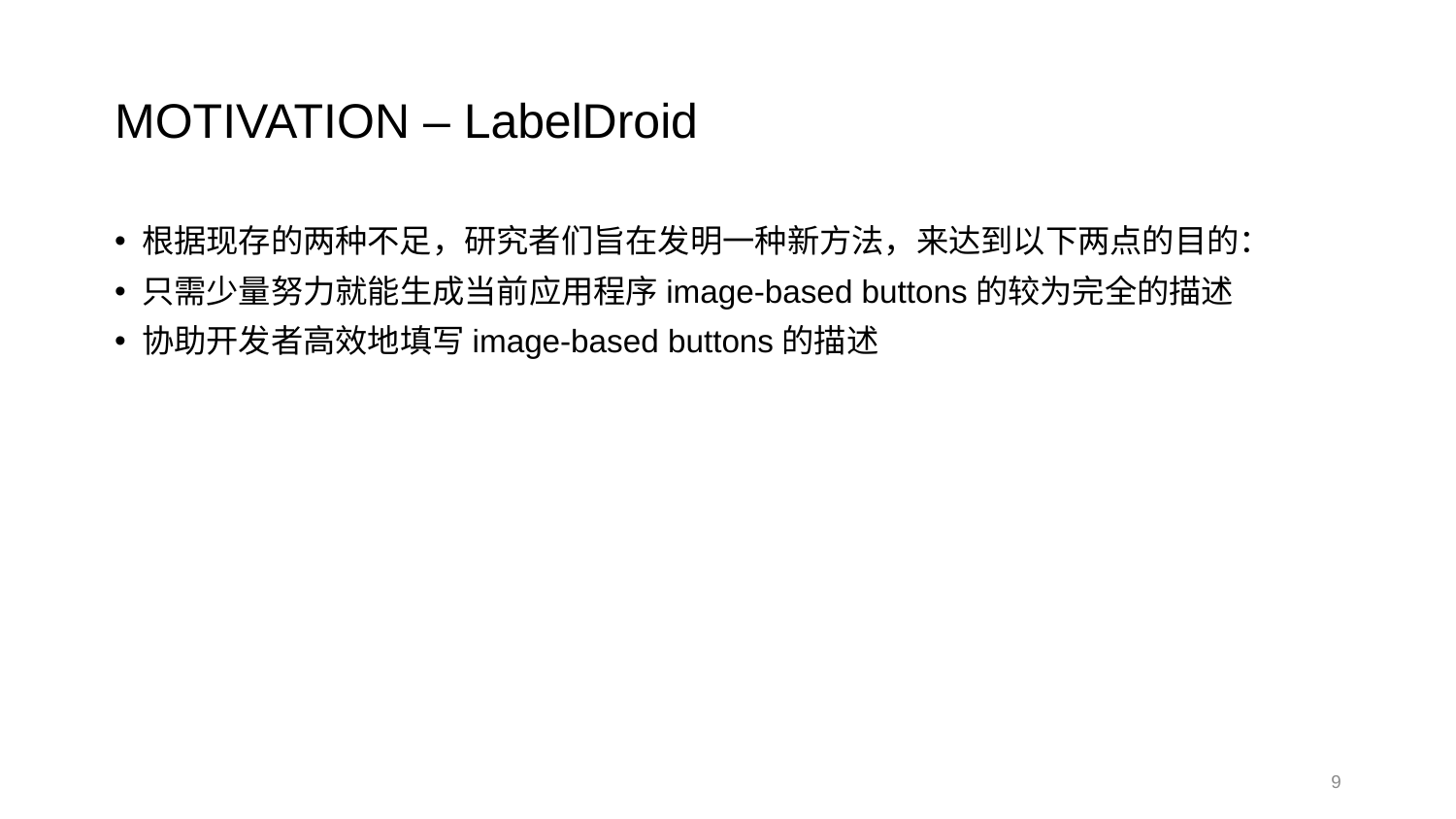

# MOTIVATION – LabelDroid
根据现存的两种不足，研究者们旨在发明一种新方法，来达到以下两点的目的：
只需少量努力就能生成当前应用程序image-based buttons的较为完全的描述
协助开发者高效地填写image-based buttons的描述
9